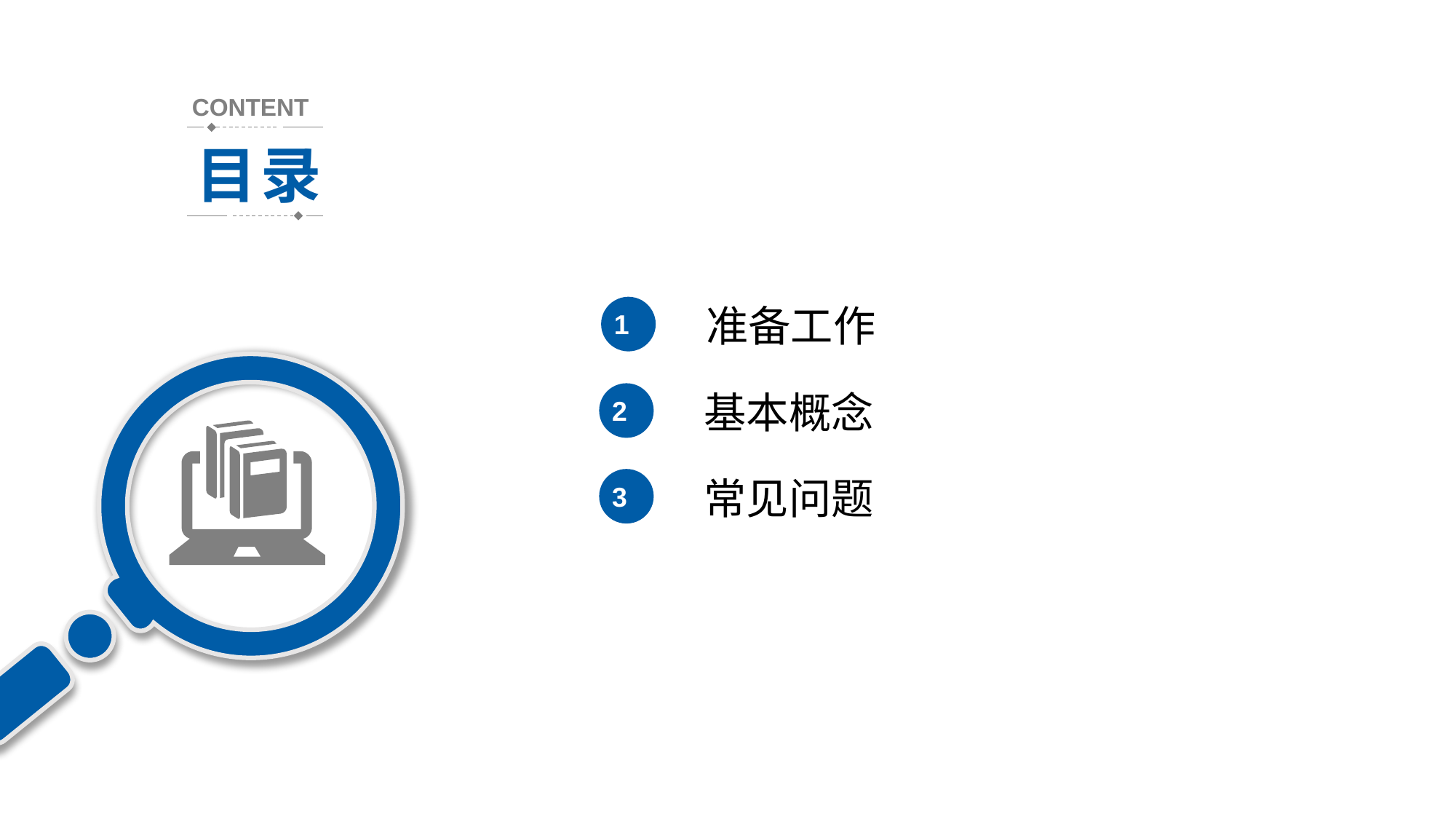

CONTENT
目录
准备工作

1

基本概念

2
常见问题

3